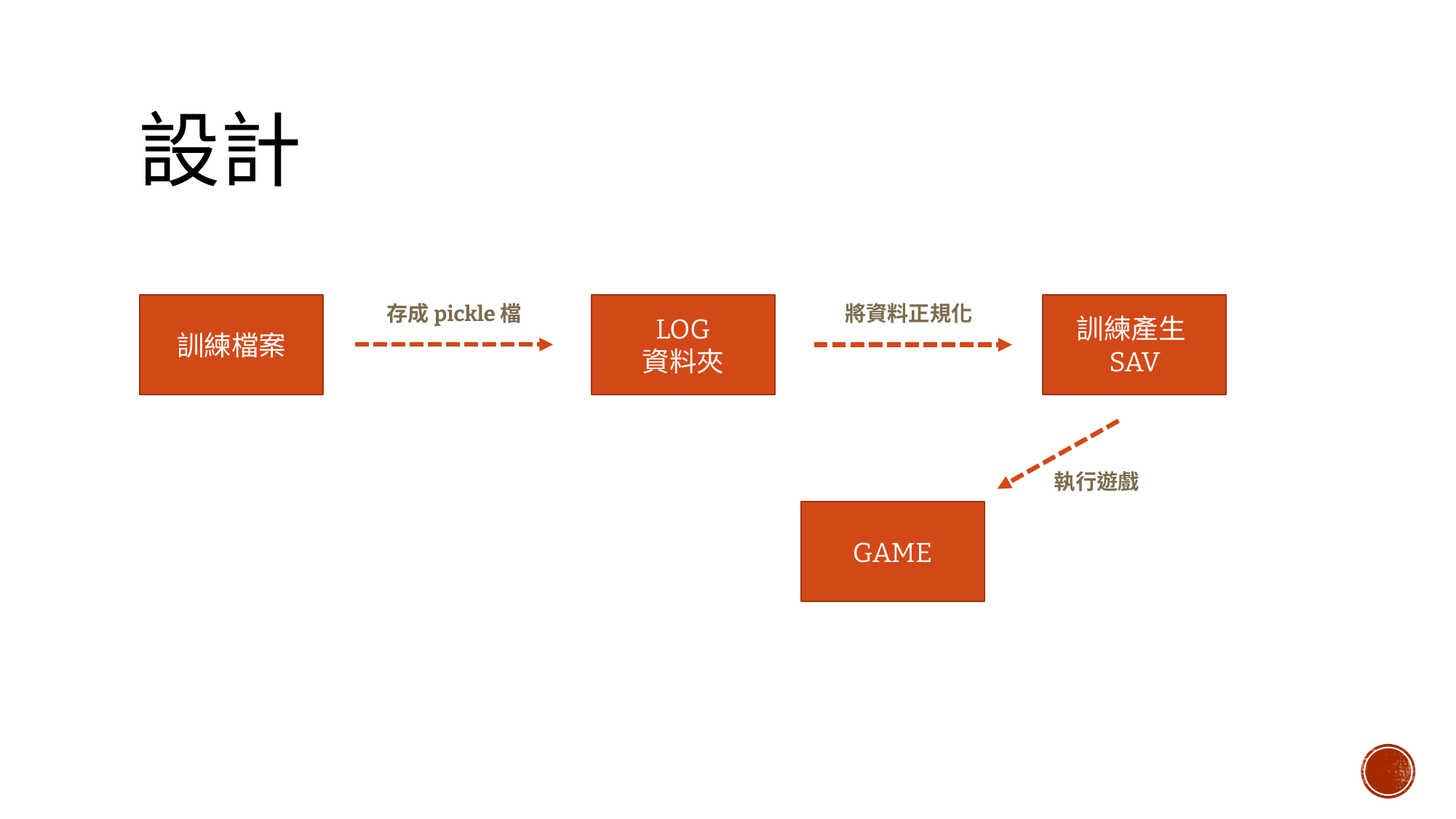

# 設計
訓練檔案
存成pickle檔
將資料正規化
訓練產生SAV
LOG
資料夾
執行遊戲
GAME